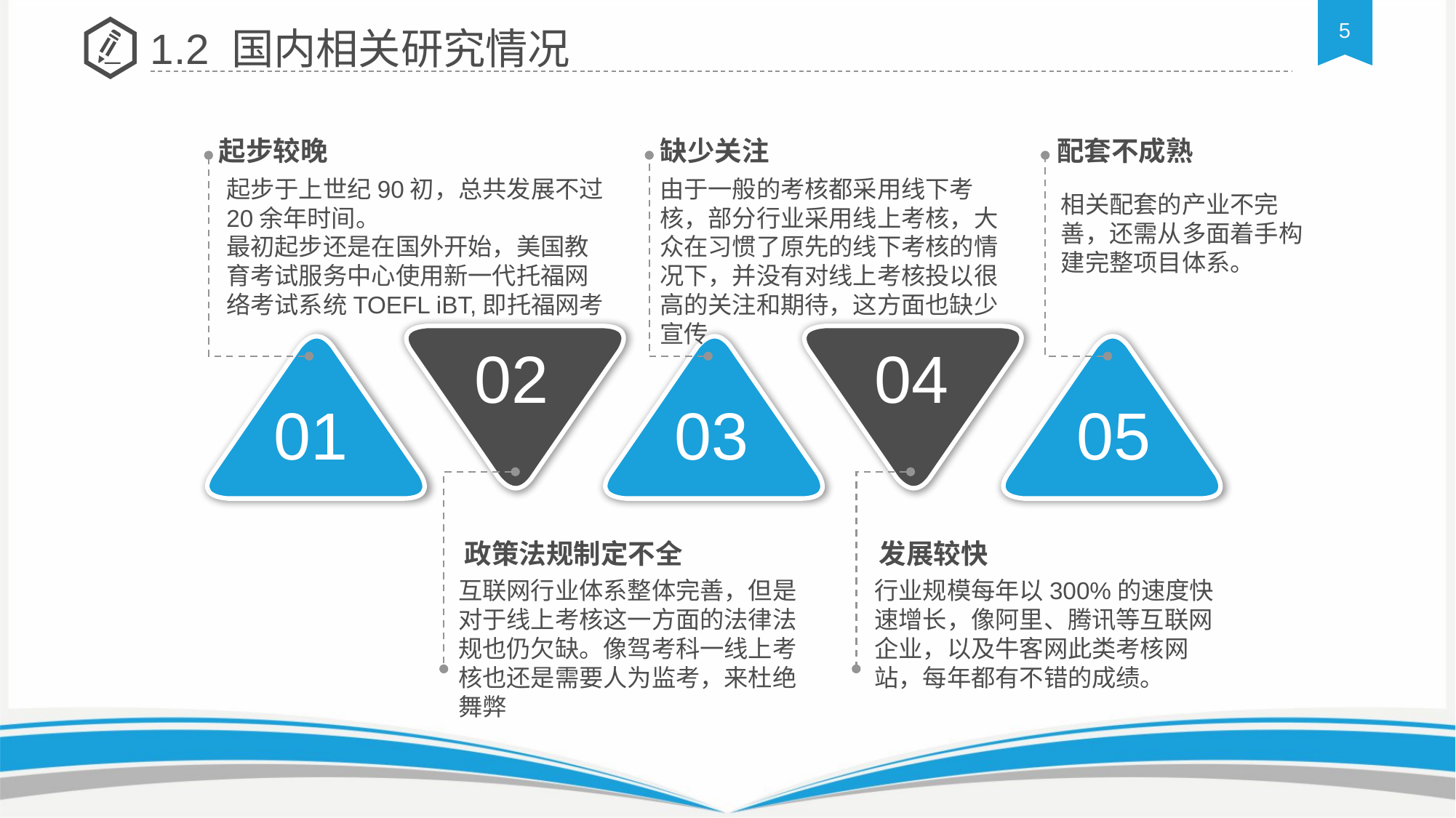

1.2 国内相关研究情况
起步较晚
缺少关注
配套不成熟

由于一般的考核都采用线下考核，部分行业采用线上考核，大众在习惯了原先的线下考核的情况下，并没有对线上考核投以很高的关注和期待，这方面也缺少宣传
起步于上世纪90初，总共发展不过20余年时间。
最初起步还是在国外开始，美国教育考试服务中心使用新一代托福网络考试系统TOEFL iBT,即托福网考
相关配套的产业不完善，还需从多面着手构建完整项目体系。

02
04

01
03
05

政策法规制定不全
发展较快
互联网行业体系整体完善，但是对于线上考核这一方面的法律法规也仍欠缺。像驾考科一线上考核也还是需要人为监考，来杜绝舞弊
行业规模每年以300%的速度快速增长，像阿里、腾讯等互联网企业，以及牛客网此类考核网站，每年都有不错的成绩。